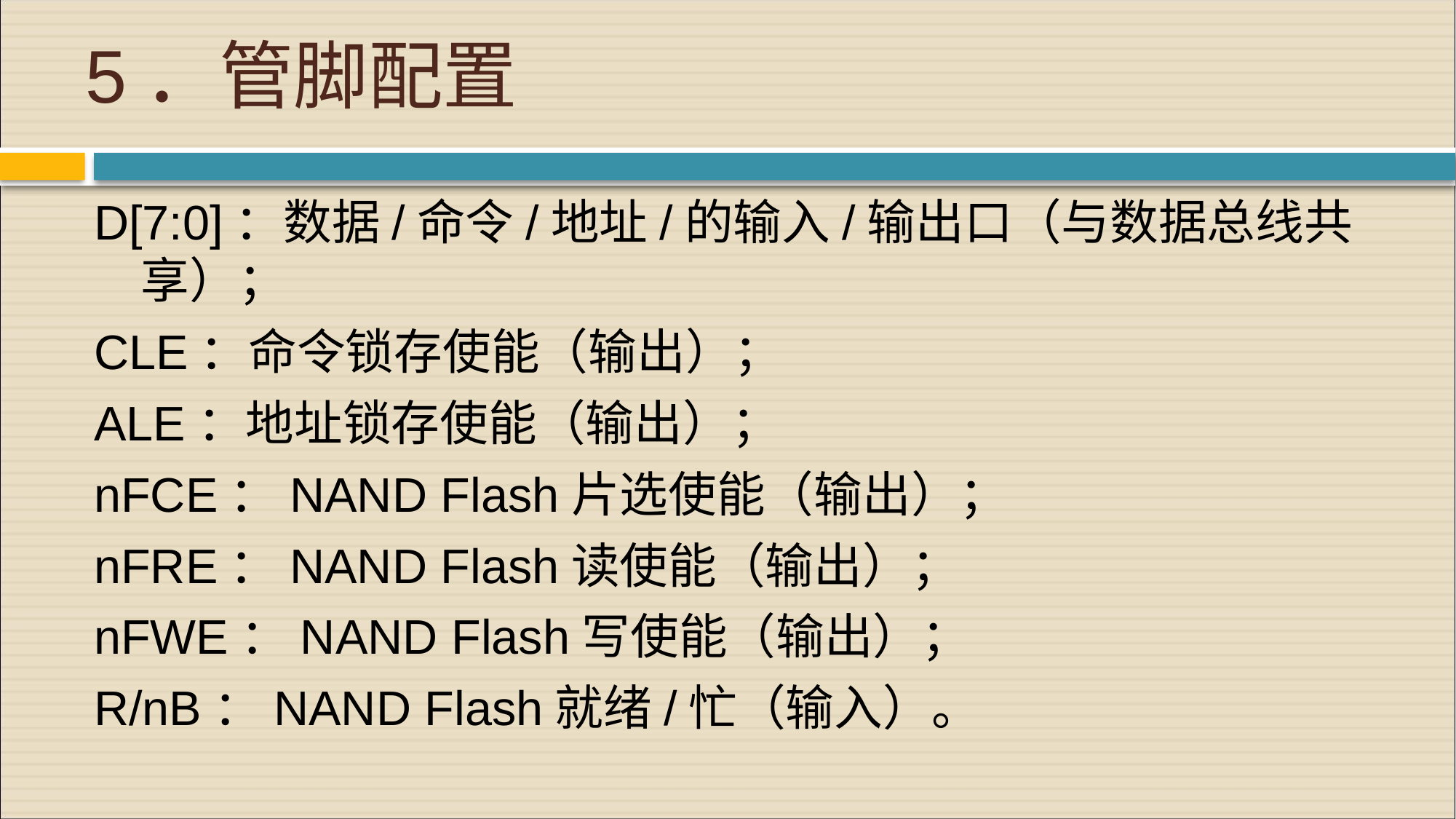

# 5．管脚配置
D[7:0]：数据/命令/地址/的输入/输出口（与数据总线共享）；
CLE：命令锁存使能（输出）；
ALE：地址锁存使能（输出）；
nFCE：NAND Flash片选使能（输出）；
nFRE：NAND Flash读使能（输出）；
nFWE：NAND Flash写使能（输出）；
R/nB：NAND Flash就绪/忙（输入）。